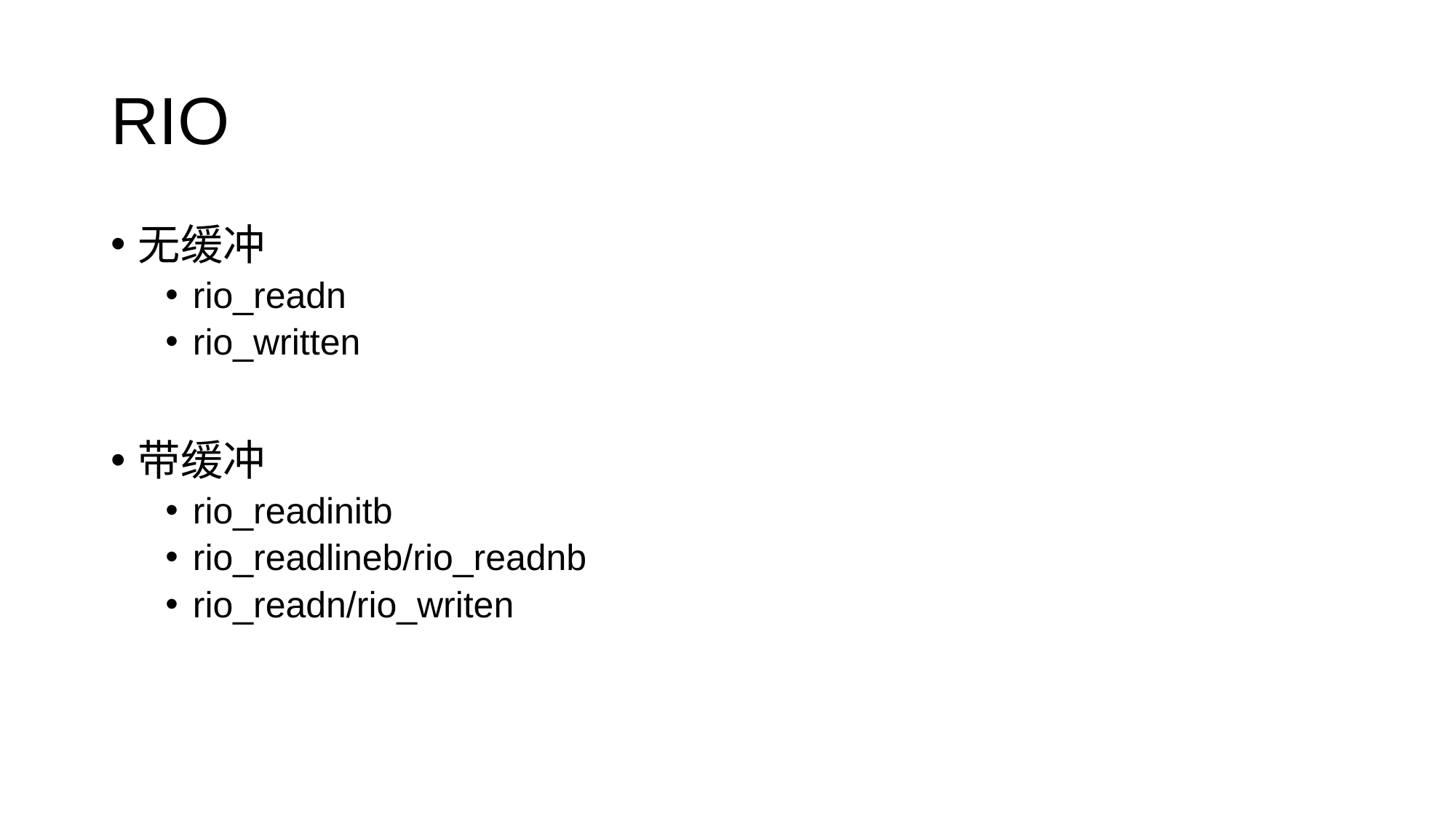

# RIO
无缓冲
rio_readn
rio_written

带缓冲
rio_readinitb
rio_readlineb/rio_readnb
rio_readn/rio_writen